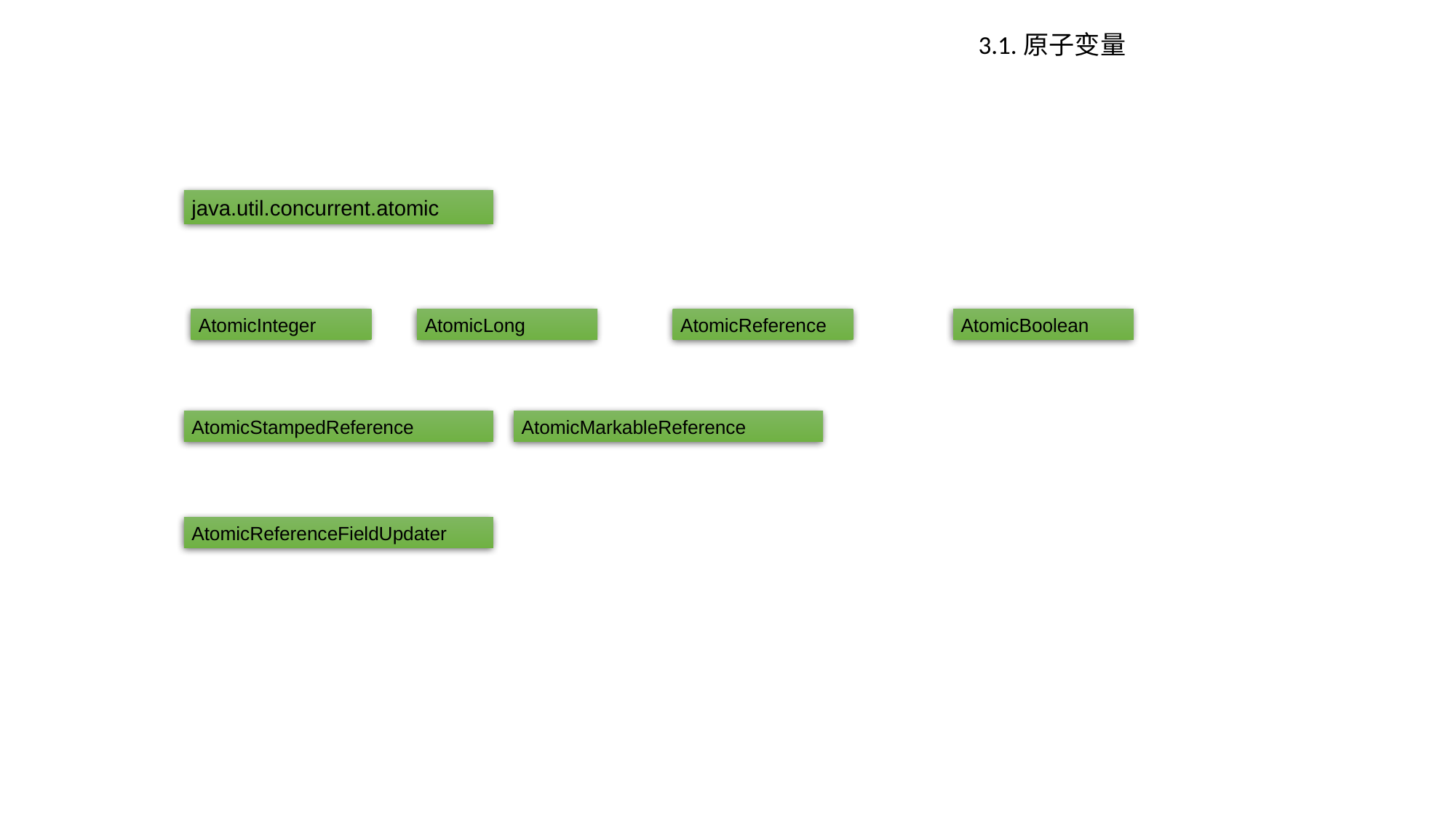

3.1.原子变量
java.util.concurrent.atomic
AtomicInteger
AtomicLong
AtomicReference
AtomicBoolean
AtomicStampedReference
AtomicMarkableReference
AtomicReferenceFieldUpdater